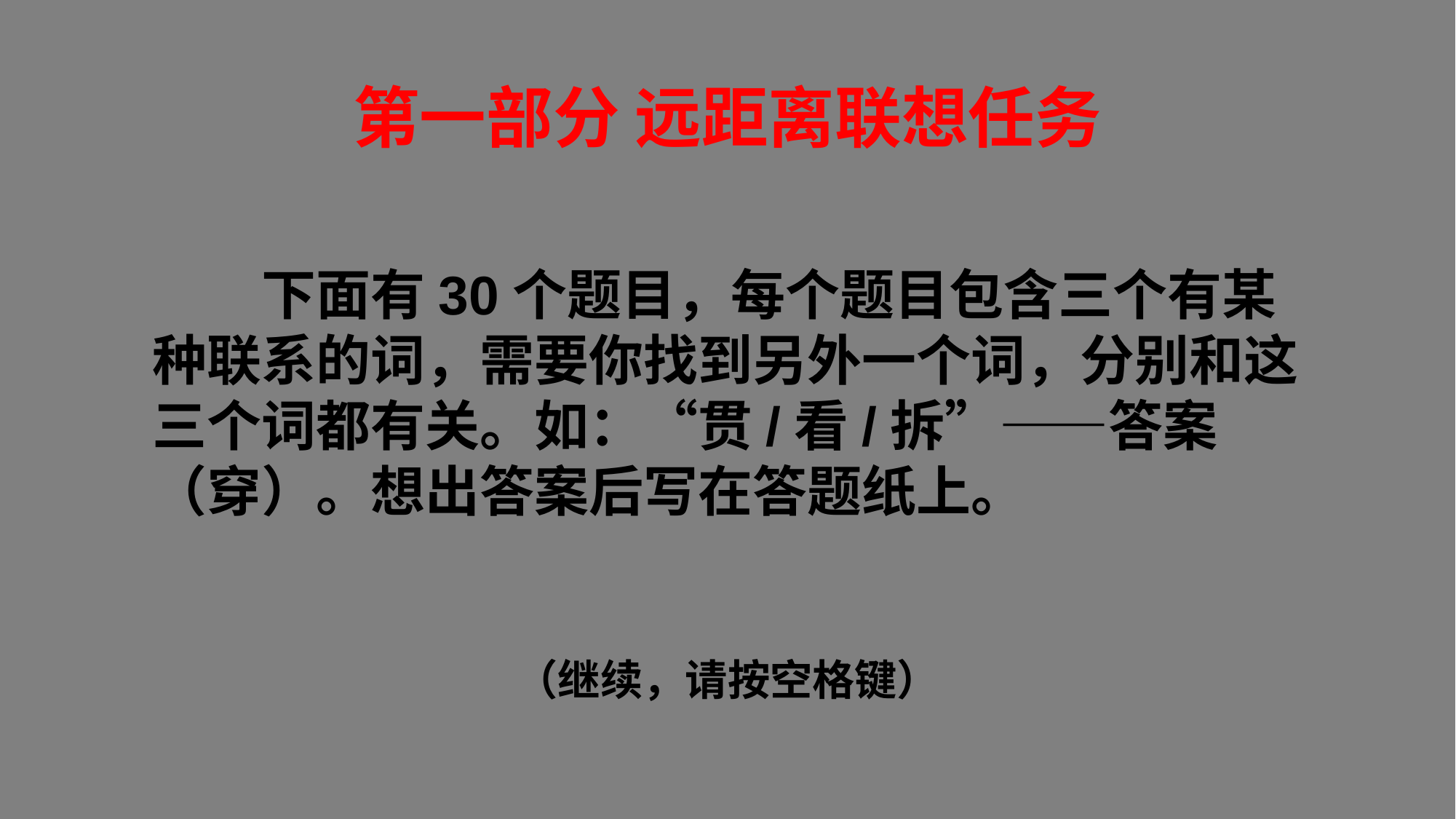

第一部分 远距离联想任务
	下面有30个题目，每个题目包含三个有某种联系的词，需要你找到另外一个词，分别和这三个词都有关。如：“贯/看/拆”——答案（穿）。想出答案后写在答题纸上。

（继续，请按空格键）